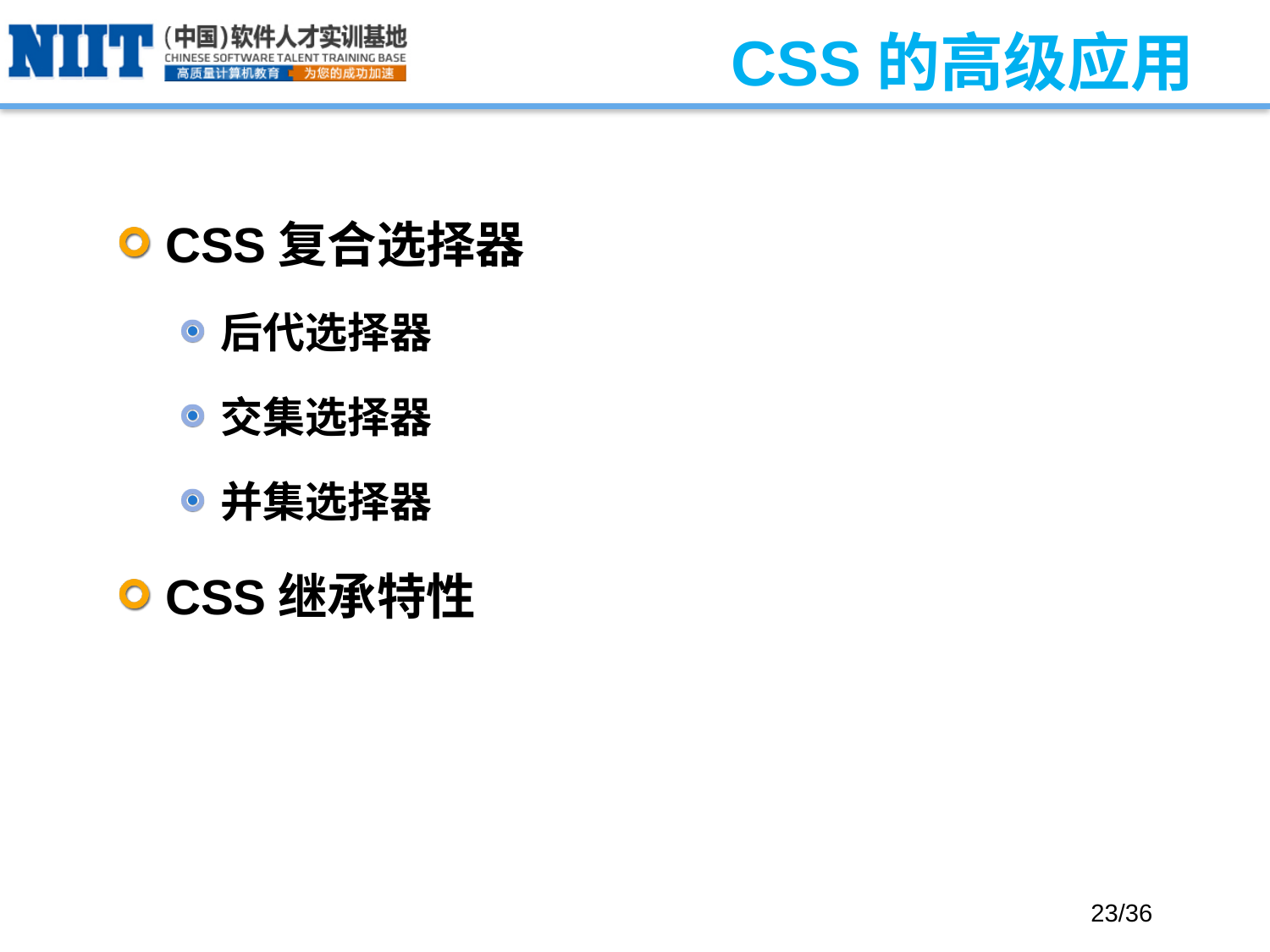

# CSS的高级应用
CSS复合选择器
后代选择器
交集选择器
并集选择器
CSS继承特性
23/36